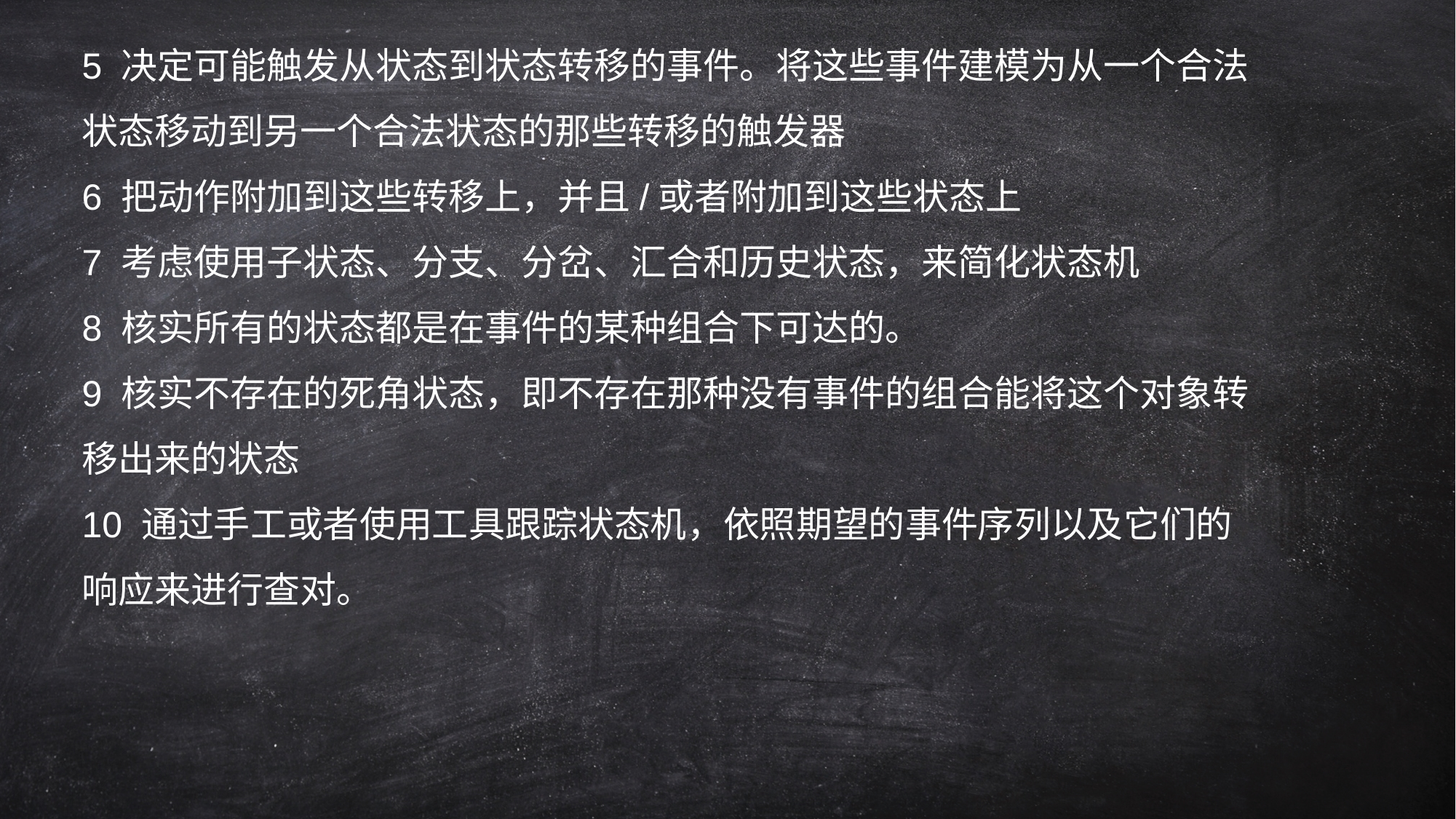

5 决定可能触发从状态到状态转移的事件。将这些事件建模为从一个合法状态移动到另一个合法状态的那些转移的触发器
6 把动作附加到这些转移上，并且/或者附加到这些状态上
7 考虑使用子状态、分支、分岔、汇合和历史状态，来简化状态机
8 核实所有的状态都是在事件的某种组合下可达的。
9 核实不存在的死角状态，即不存在那种没有事件的组合能将这个对象转移出来的状态
10 通过手工或者使用工具跟踪状态机，依照期望的事件序列以及它们的响应来进行查对。